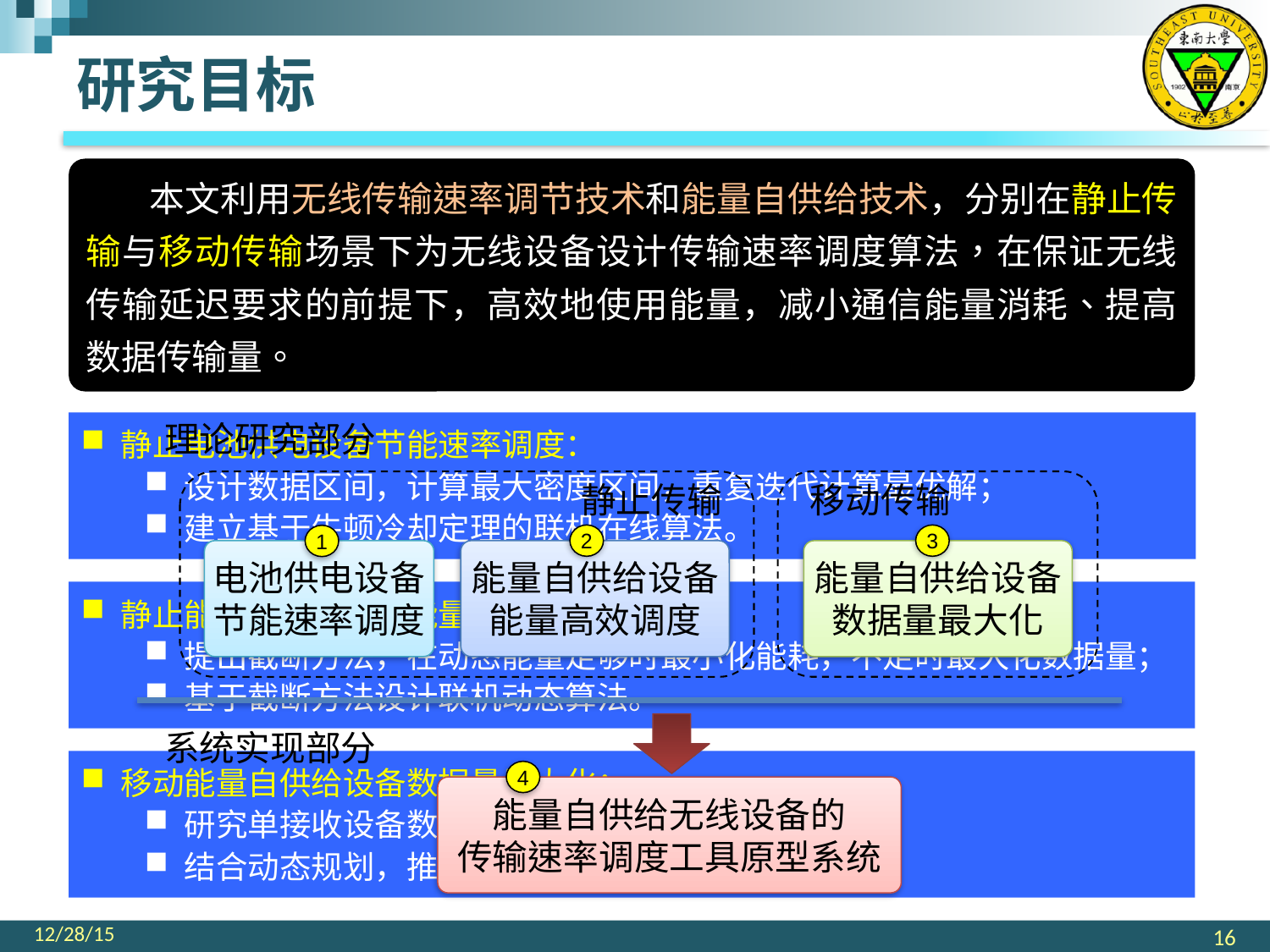

# 研究目标
本文利用无线传输速率调节技术和能量自供给技术，分别在静止传输与移动传输场景下为无线设备设计传输速率调度算法，在保证无线传输延迟要求的前提下，高效地使用能量，减小通信能量消耗、提高数据传输量。
理论研究部分
静止传输

移动传输

2
3
1
电池供电设备节能速率调度
能量自供给设备能量高效调度
能量自供给设备数据量最大化

系统实现部分
4
能量自供给无线设备的
传输速率调度工具原型系统
静止电池供电设备节能速率调度：
设计数据区间，计算最大密度区间，重复迭代计算最优解；
建立基于牛顿冷却定理的联机在线算法。
静止能量自供给设备能量高效调度：
提出截断方法，在动态能量足够时最小化能耗，不足时最大化数据量；
基于截断方法设计联机动态算法。
移动能量自供给设备数据量最大化：
研究单接收设备数据量最大化问题，设计水箱技术；
结合动态规划，推广水箱技术解决多接收设备问题。
12/28/15
16